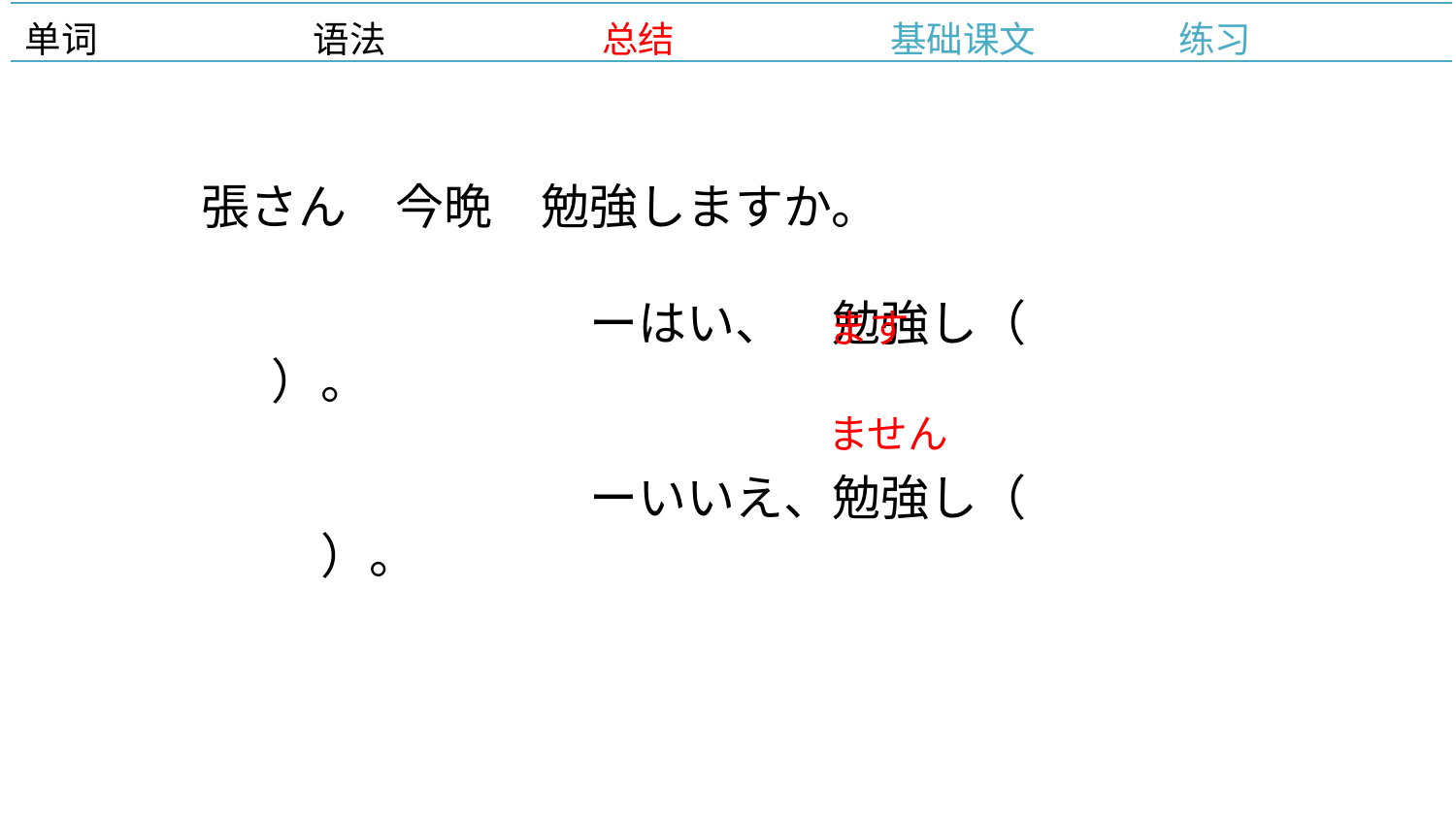

| 单词 | 语法 | 总结 | 基础课文 | 练习 |
| --- | --- | --- | --- | --- |
張さん　今晩　勉強しますか。

　　　　　　　　ーはい、　勉強し（　　  ）。

　　　　　　　　ーいいえ、勉強し（　　  　）。
ます
ません